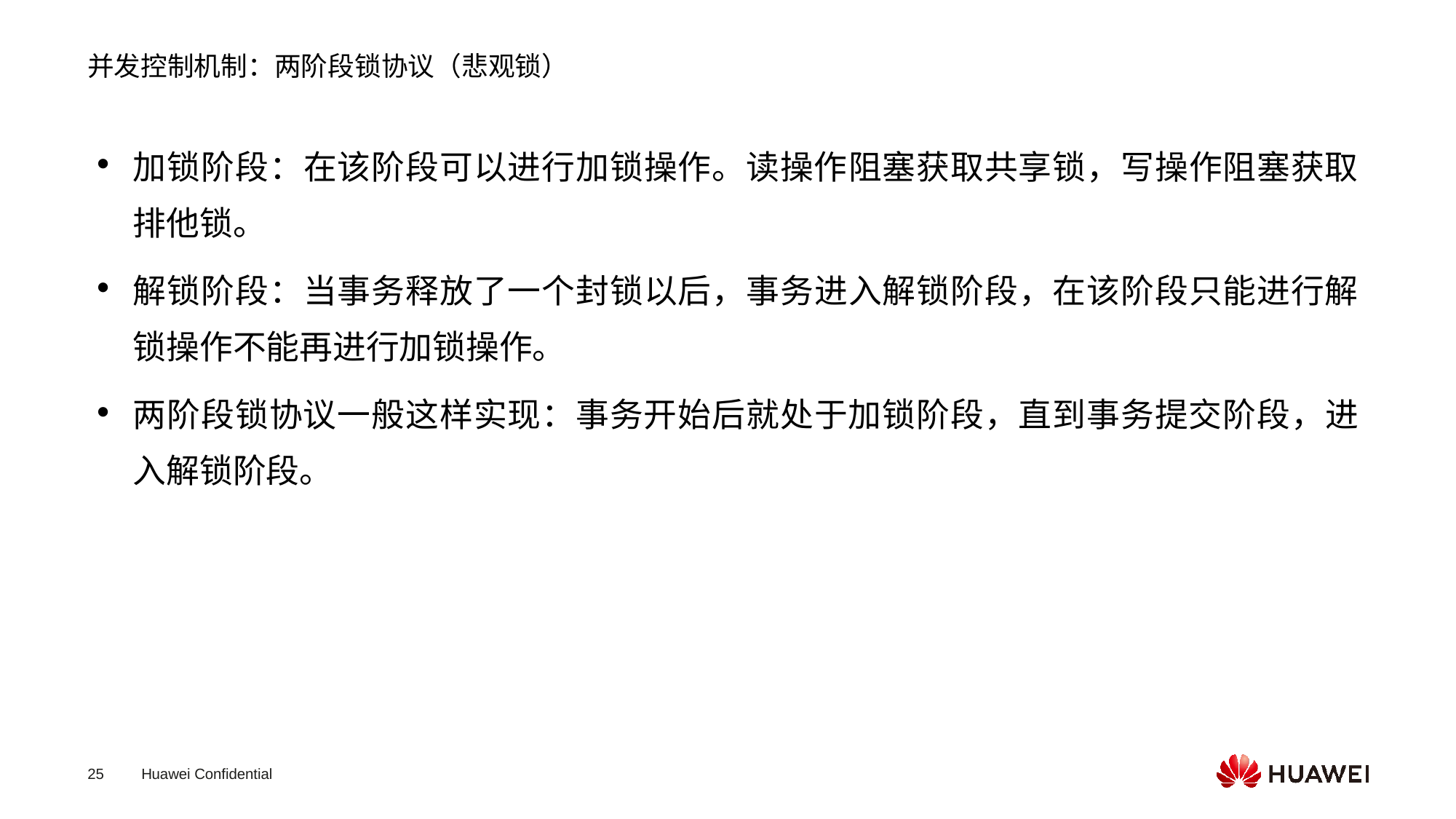

# 并发控制机制：两阶段锁协议（悲观锁）
加锁阶段：在该阶段可以进行加锁操作。读操作阻塞获取共享锁，写操作阻塞获取排他锁。
解锁阶段：当事务释放了一个封锁以后，事务进入解锁阶段，在该阶段只能进行解锁操作不能再进行加锁操作。
两阶段锁协议一般这样实现：事务开始后就处于加锁阶段，直到事务提交阶段，进入解锁阶段。